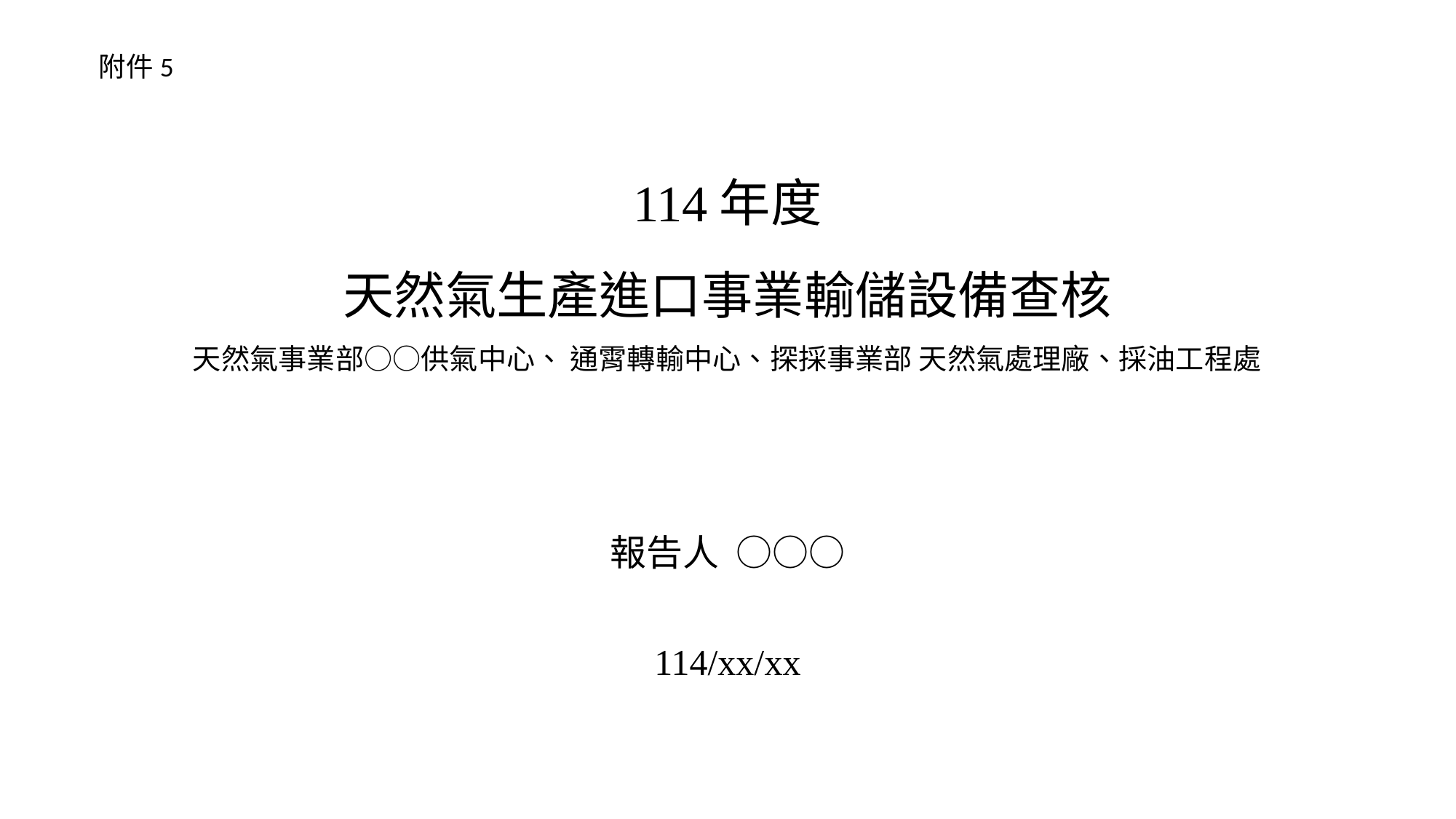

附件5
# 114年度 天然氣生產進口事業輸儲設備查核 天然氣事業部○○供氣中心、 通霄轉輸中心、探採事業部 天然氣處理廠、採油工程處
報告人  ○○○

114/xx/xx